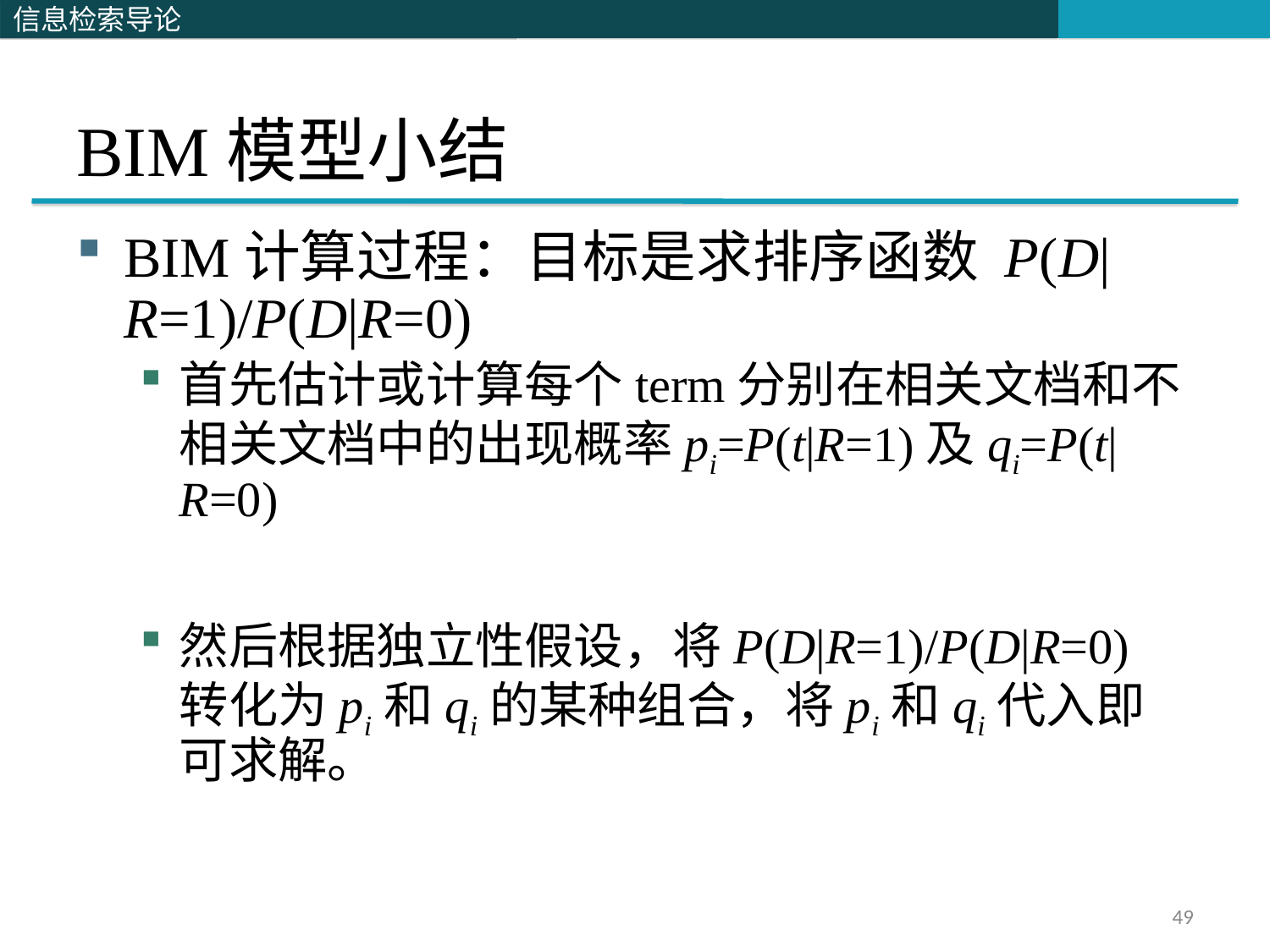

# BIM模型小结
BIM计算过程：目标是求排序函数 P(D|R=1)/P(D|R=0)
首先估计或计算每个term分别在相关文档和不相关文档中的出现概率pi=P(t|R=1)及qi=P(t|R=0)

然后根据独立性假设，将P(D|R=1)/P(D|R=0) 转化为pi和qi的某种组合，将pi和qi代入即可求解。
49